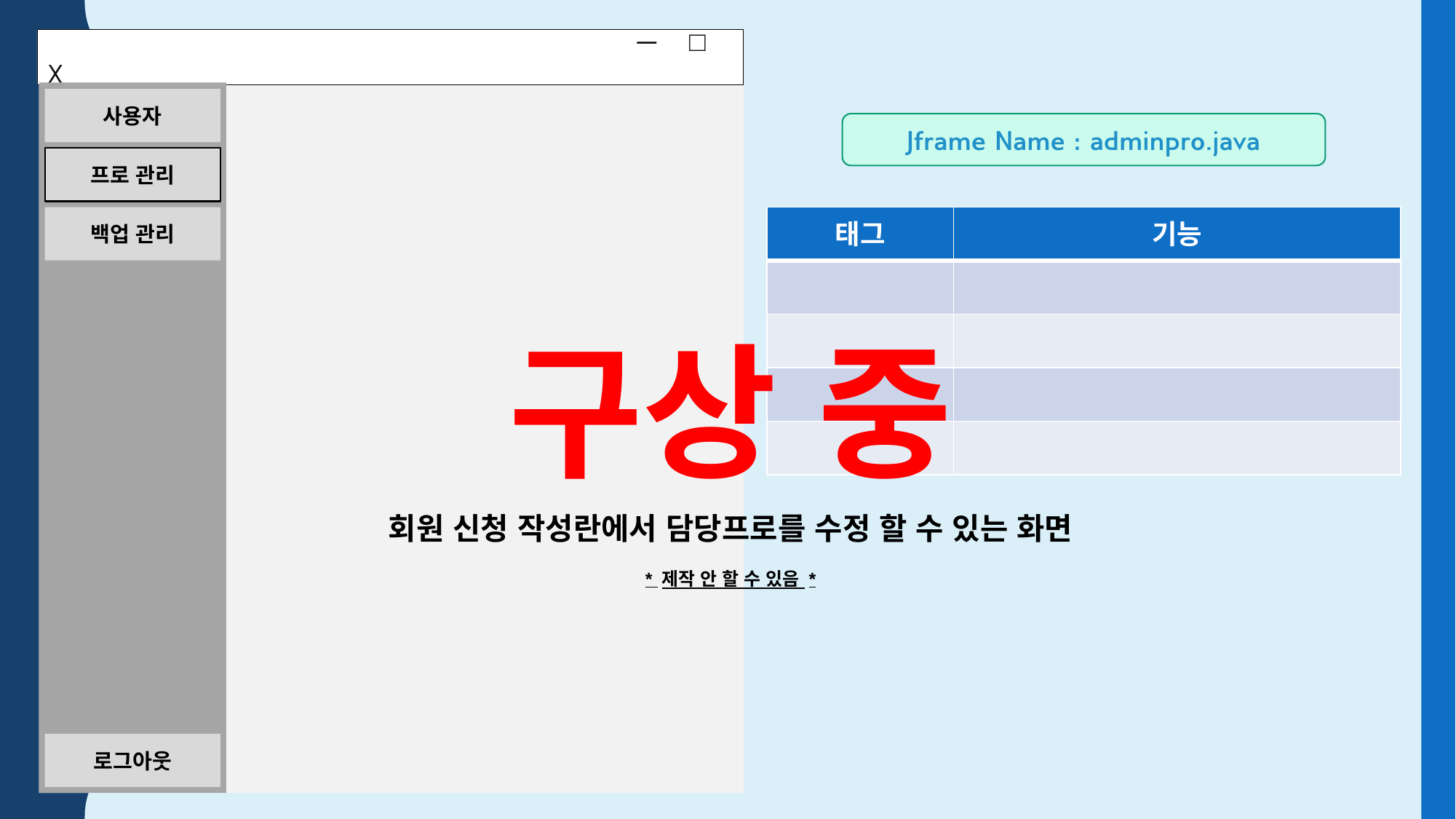

─    □   X

사용자
프로 관리
백업 관리
로그아웃
Jframe Name : adminpro.java
| 태그 | 기능 |
| --- | --- |
|  |  |
|  |  |
|  |  |
|  |  |
구상 중
회원 신청 작성란에서 담당프로를 수정 할 수 있는 화면

* 제작 안 할 수 있음 *